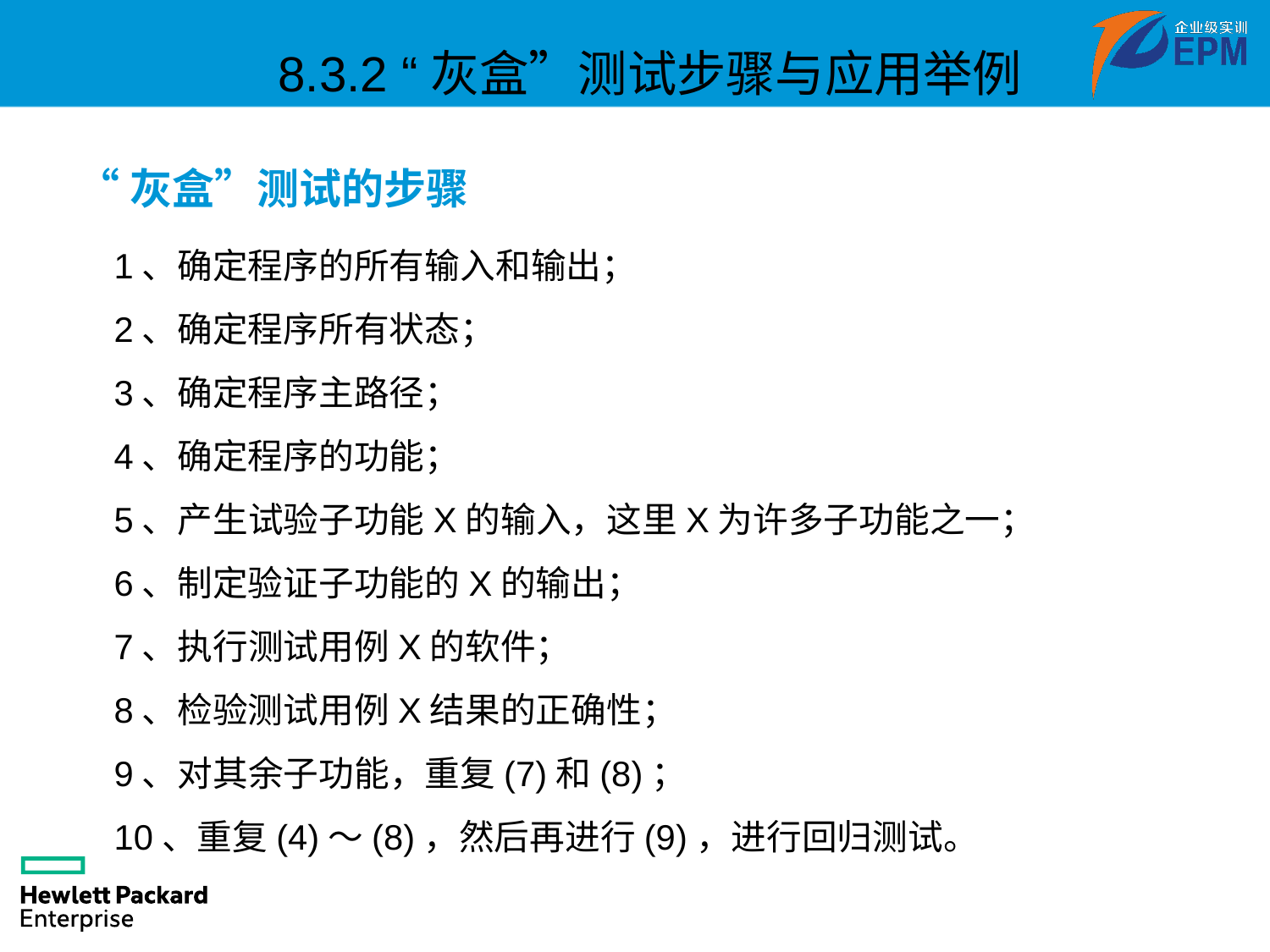

8.3.2 “灰盒”测试步骤与应用举例
“灰盒”测试的步骤
1、确定程序的所有输入和输出；
2、确定程序所有状态；
3、确定程序主路径；
4、确定程序的功能；
5、产生试验子功能X的输入，这里X为许多子功能之一；
6、制定验证子功能的X的输出；
7、执行测试用例X的软件；
8、检验测试用例X结果的正确性；
9、对其余子功能，重复(7)和(8)；
10、重复(4)～(8)，然后再进行(9)，进行回归测试。